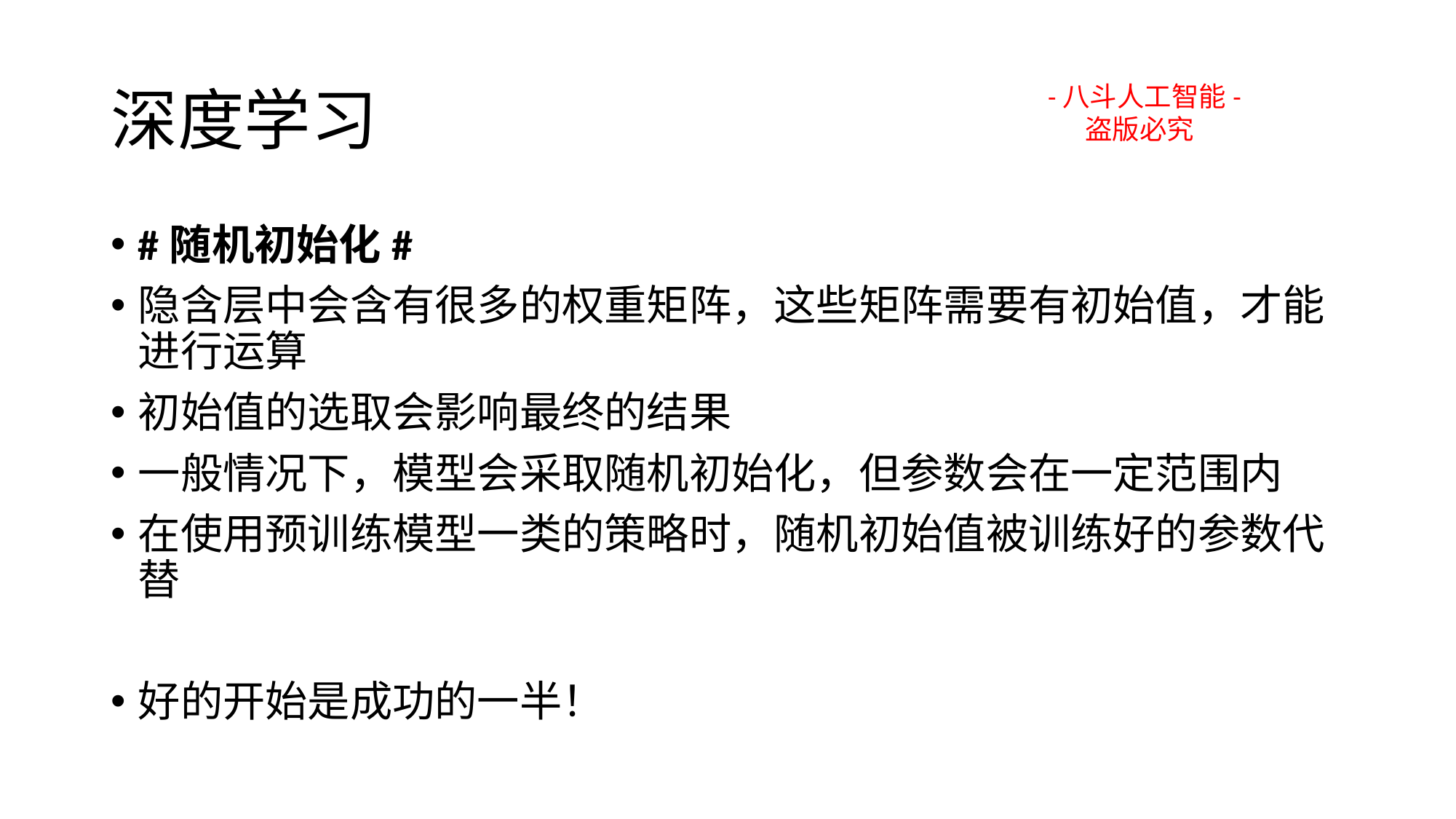

# 深度学习
-八斗人工智能-
     盗版必究
#随机初始化#
隐含层中会含有很多的权重矩阵，这些矩阵需要有初始值，才能进行运算
初始值的选取会影响最终的结果
一般情况下，模型会采取随机初始化，但参数会在一定范围内
在使用预训练模型一类的策略时，随机初始值被训练好的参数代替

好的开始是成功的一半！